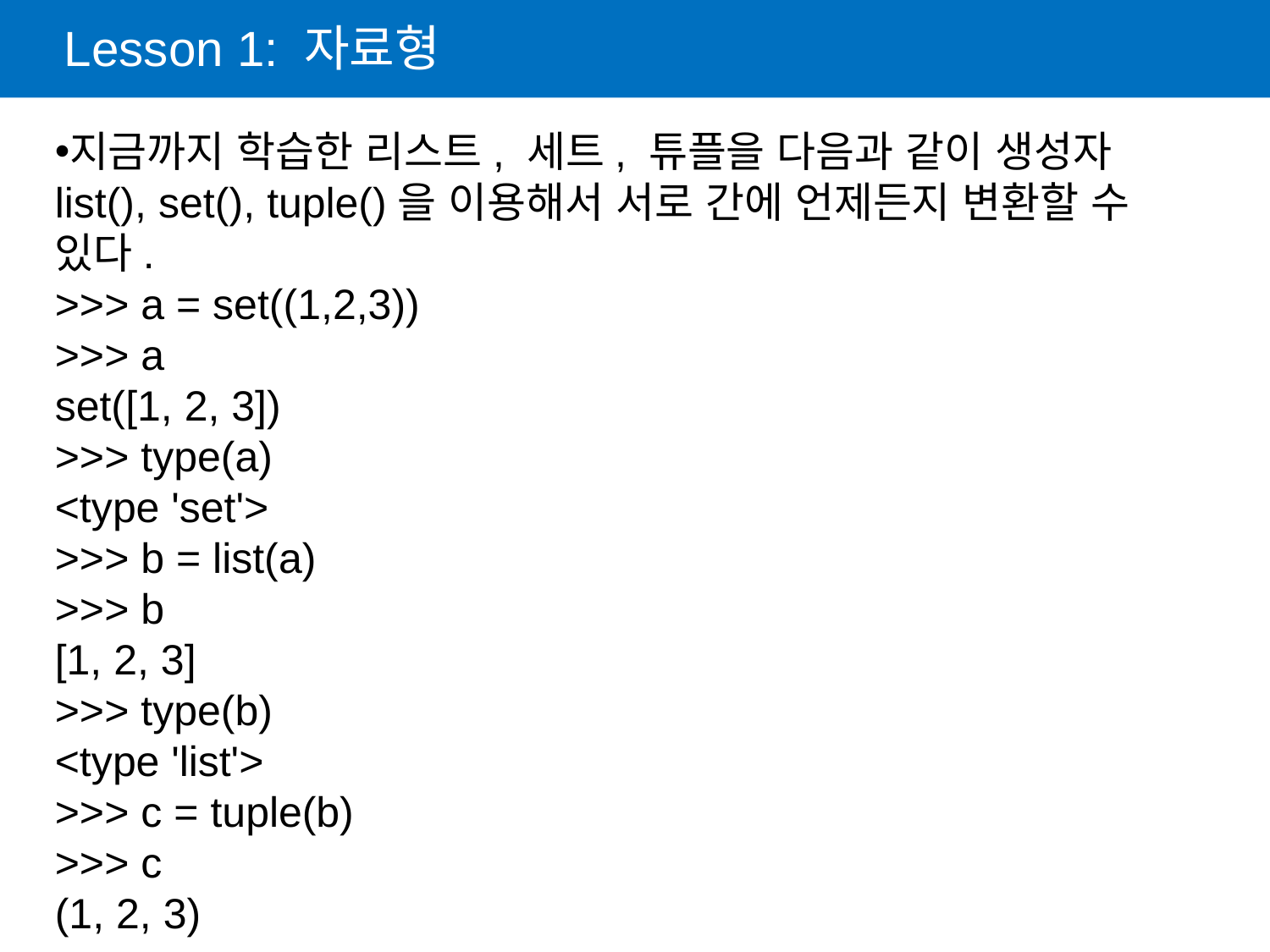

# Lesson 1: 자료형
지금까지 학습한 리스트, 세트, 튜플을 다음과 같이 생성자 list(), set(), tuple()을 이용해서 서로 간에 언제든지 변환할 수 있다.
>>> a = set((1,2,3))
>>> a
set([1, 2, 3])
>>> type(a)
<type 'set'>
>>> b = list(a)
>>> b
[1, 2, 3]
>>> type(b)
<type 'list'>
>>> c = tuple(b)
>>> c
(1, 2, 3)